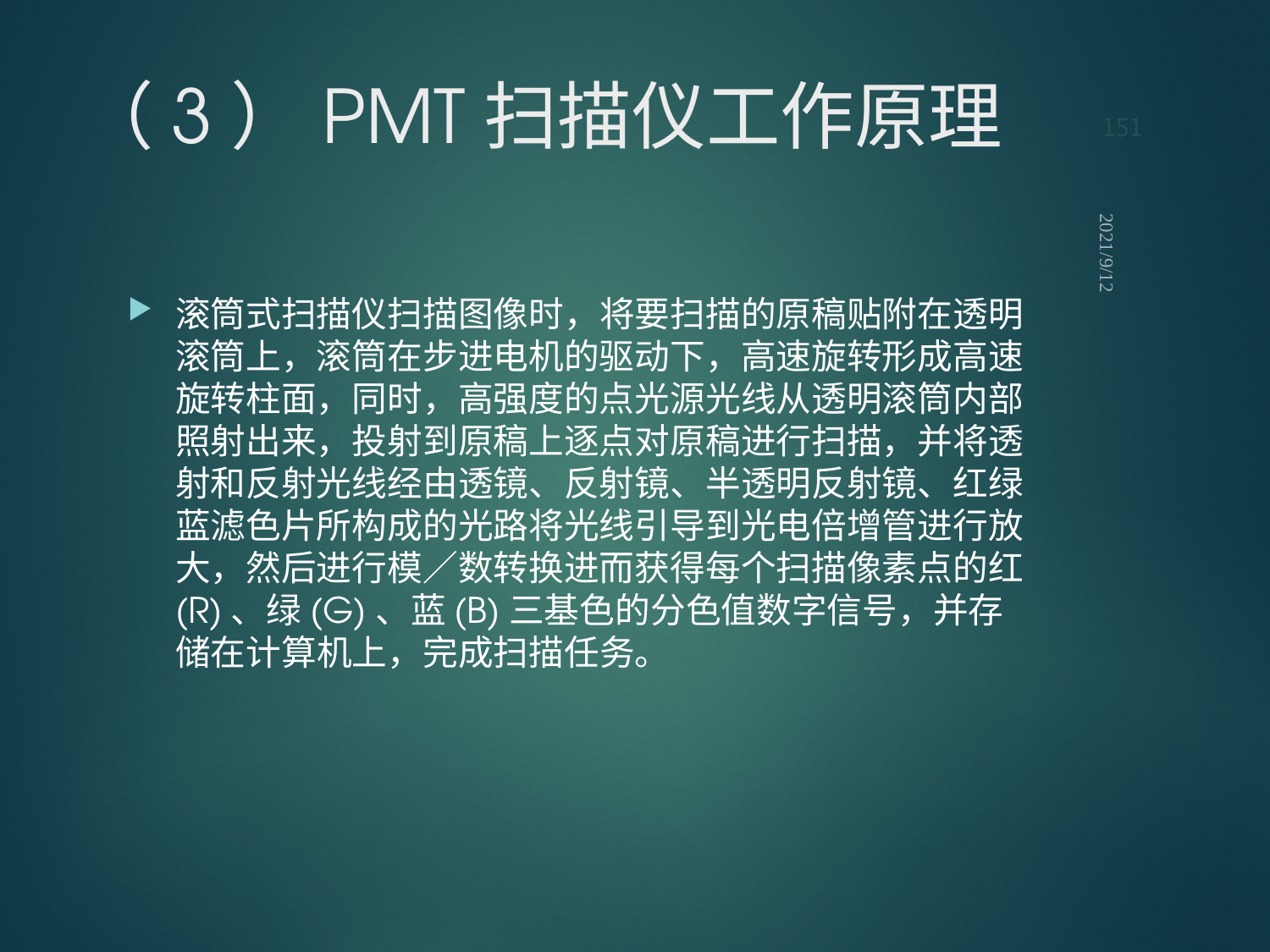

151
# （3）PMT扫描仪工作原理
2021/9/12
滚筒式扫描仪扫描图像时，将要扫描的原稿贴附在透明滚筒上，滚筒在步进电机的驱动下，高速旋转形成高速旋转柱面，同时，高强度的点光源光线从透明滚筒内部照射出来，投射到原稿上逐点对原稿进行扫描，并将透射和反射光线经由透镜、反射镜、半透明反射镜、红绿蓝滤色片所构成的光路将光线引导到光电倍增管进行放大，然后进行模／数转换进而获得每个扫描像素点的红(R)、绿(G)、蓝(B)三基色的分色值数字信号，并存储在计算机上，完成扫描任务。